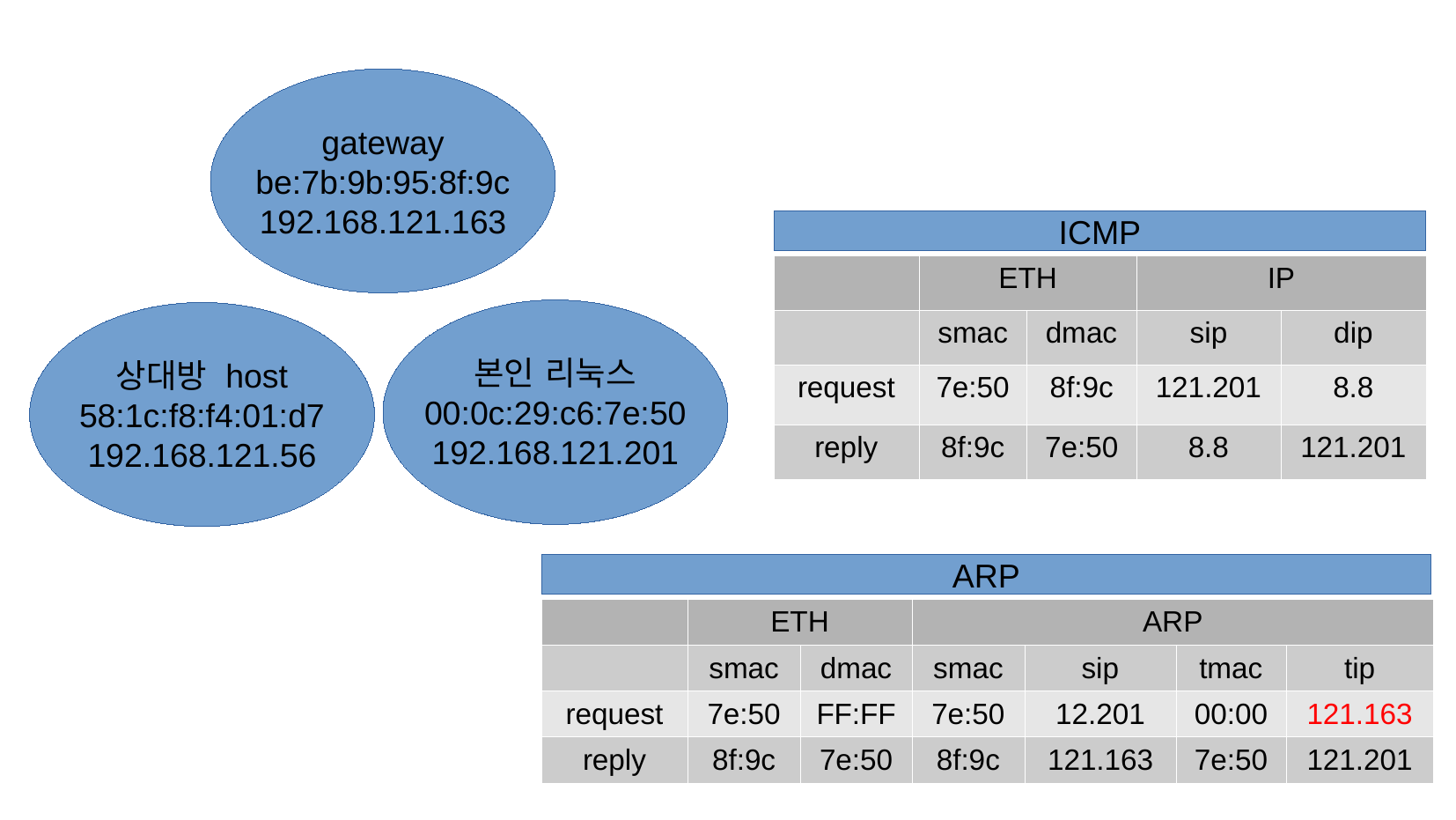

gateway
be:7b:9b:95:8f:9c
192.168.121.163
ICMP
|  | ETH |  | IP |  |
| --- | --- | --- | --- | --- |
|  | smac | dmac | sip | dip |
| request | 7e:50 | 8f:9c | 121.201 | 8.8 |
| reply | 8f:9c | 7e:50 | 8.8 | 121.201 |
본인 리눅스
00:0c:29:c6:7e:50
192.168.121.201
상대방 host
58:1c:f8:f4:01:d7
192.168.121.56
ARP
|  | ETH |  | ARP |  |  |  |
| --- | --- | --- | --- | --- | --- | --- |
|  | smac | dmac | smac | sip | tmac | tip |
| request | 7e:50 | FF:FF | 7e:50 | 12.201 | 00:00 | 121.163 |
| reply | 8f:9c | 7e:50 | 8f:9c | 121.163 | 7e:50 | 121.201 |